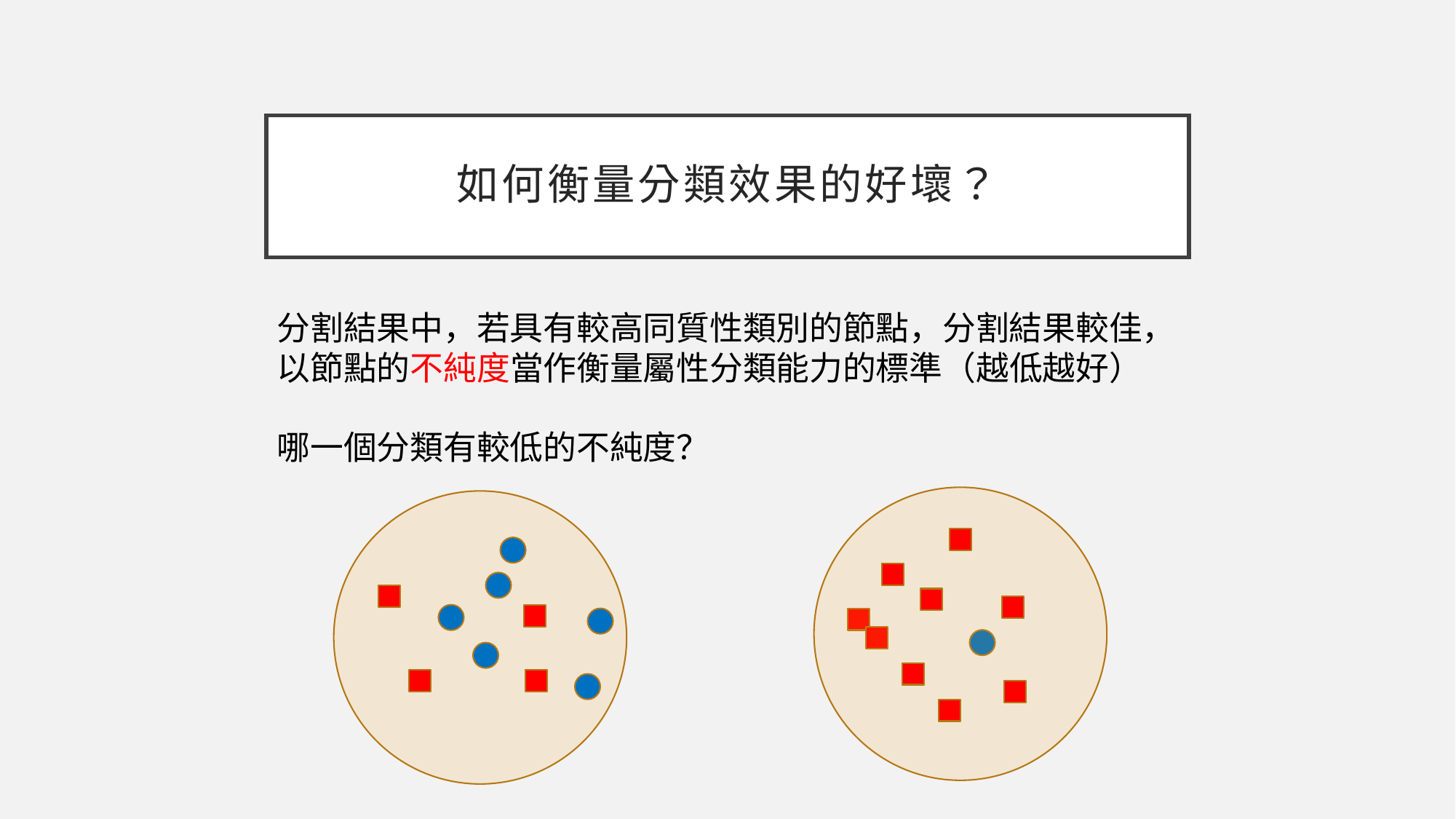

# 如何衡量分類效果的好壞？
分割結果中，若具有較高同質性類別的節點，分割結果較佳，
以節點的不純度當作衡量屬性分類能力的標準（越低越好）

哪一個分類有較低的不純度？